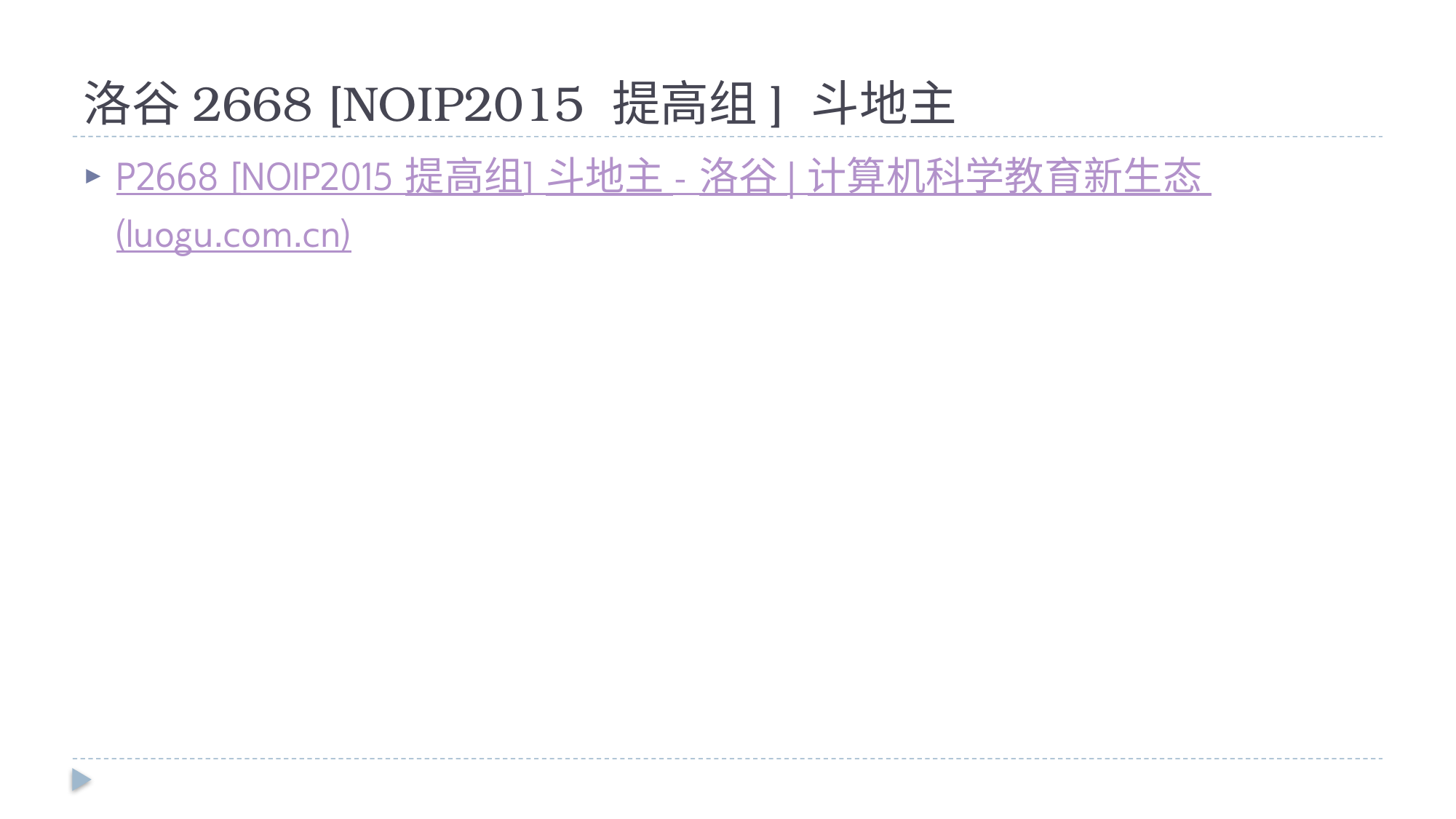

# 洛谷2668 [NOIP2015 提高组] 斗地主
P2668 [NOIP2015 提高组] 斗地主 - 洛谷 | 计算机科学教育新生态 (luogu.com.cn)